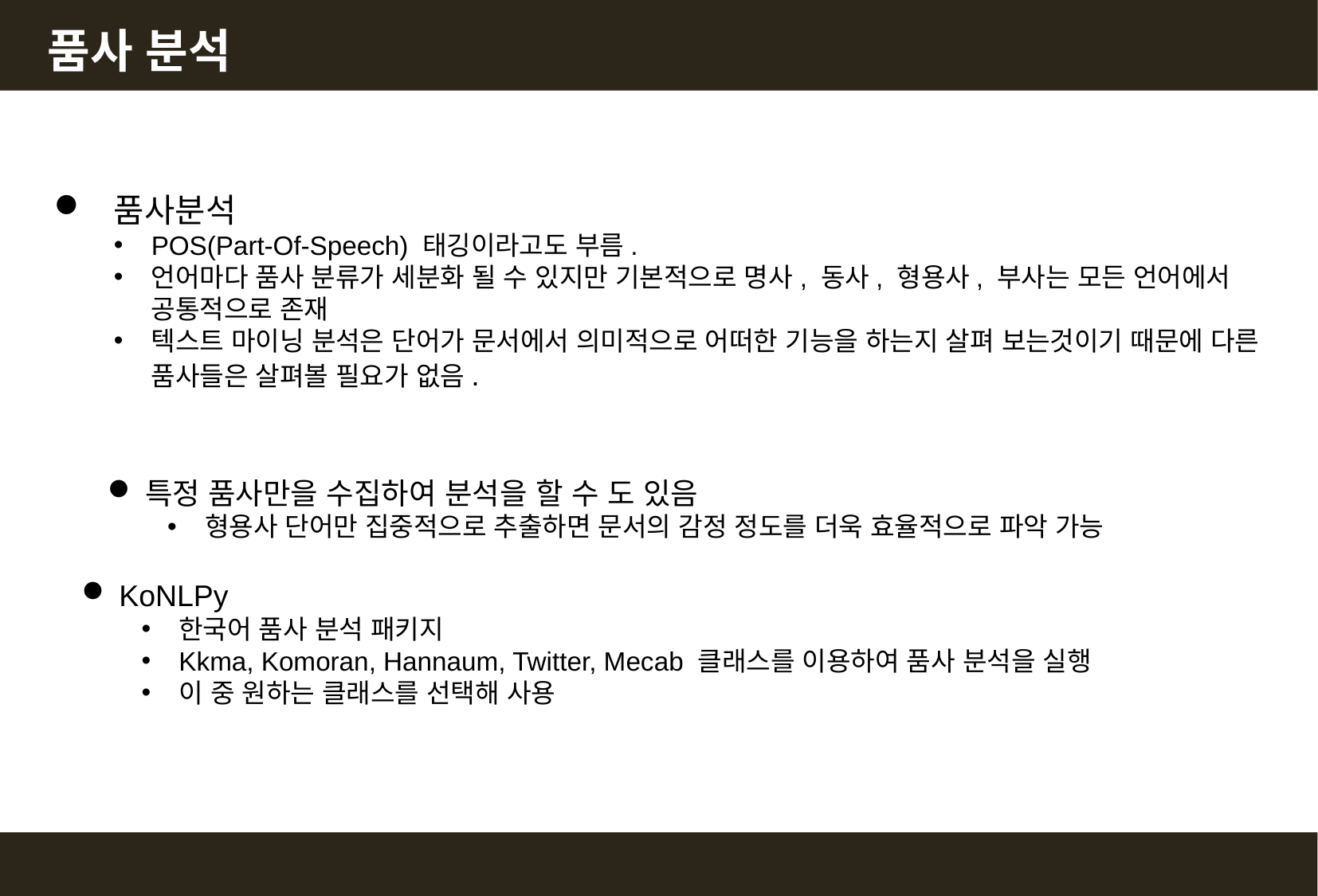

품사 분석
품사분석
POS(Part-Of-Speech) 태깅이라고도 부름.
언어마다 품사 분류가 세분화 될 수 있지만 기본적으로 명사, 동사, 형용사, 부사는 모든 언어에서 공통적으로 존재
텍스트 마이닝 분석은 단어가 문서에서 의미적으로 어떠한 기능을 하는지 살펴 보는것이기 때문에 다른 품사들은 살펴볼 필요가 없음.

특정 품사만을 수집하여 분석을 할 수 도 있음
형용사 단어만 집중적으로 추출하면 문서의 감정 정도를 더욱 효율적으로 파악 가능

KoNLPy
한국어 품사 분석 패키지
Kkma, Komoran, Hannaum, Twitter, Mecab 클래스를 이용하여 품사 분석을 실행
이 중 원하는 클래스를 선택해 사용